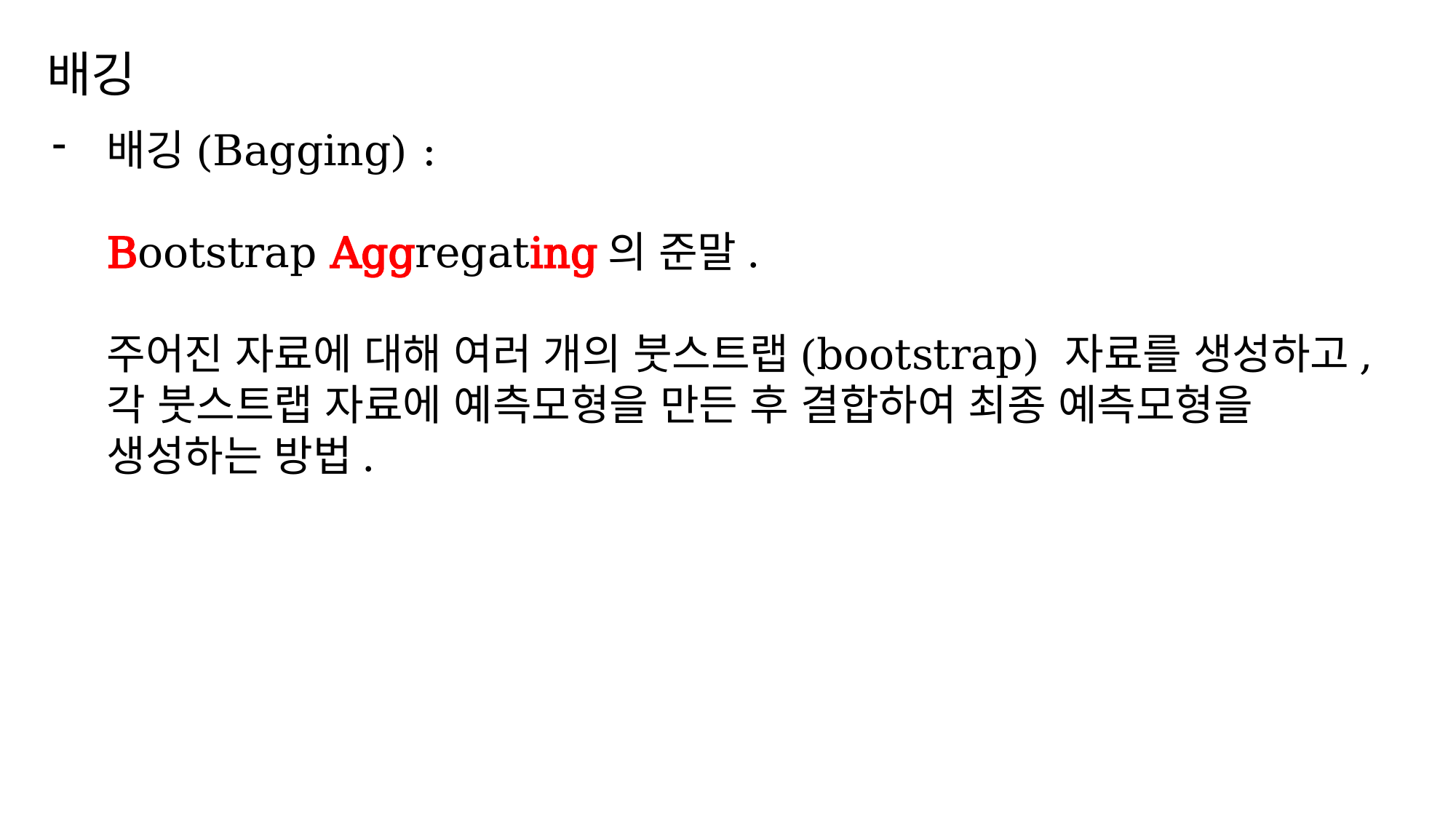

배깅
배깅(Bagging) :
Bootstrap Aggregating의 준말.
주어진 자료에 대해 여러 개의 붓스트랩(bootstrap) 자료를 생성하고,
각 붓스트랩 자료에 예측모형을 만든 후 결합하여 최종 예측모형을
생성하는 방법.